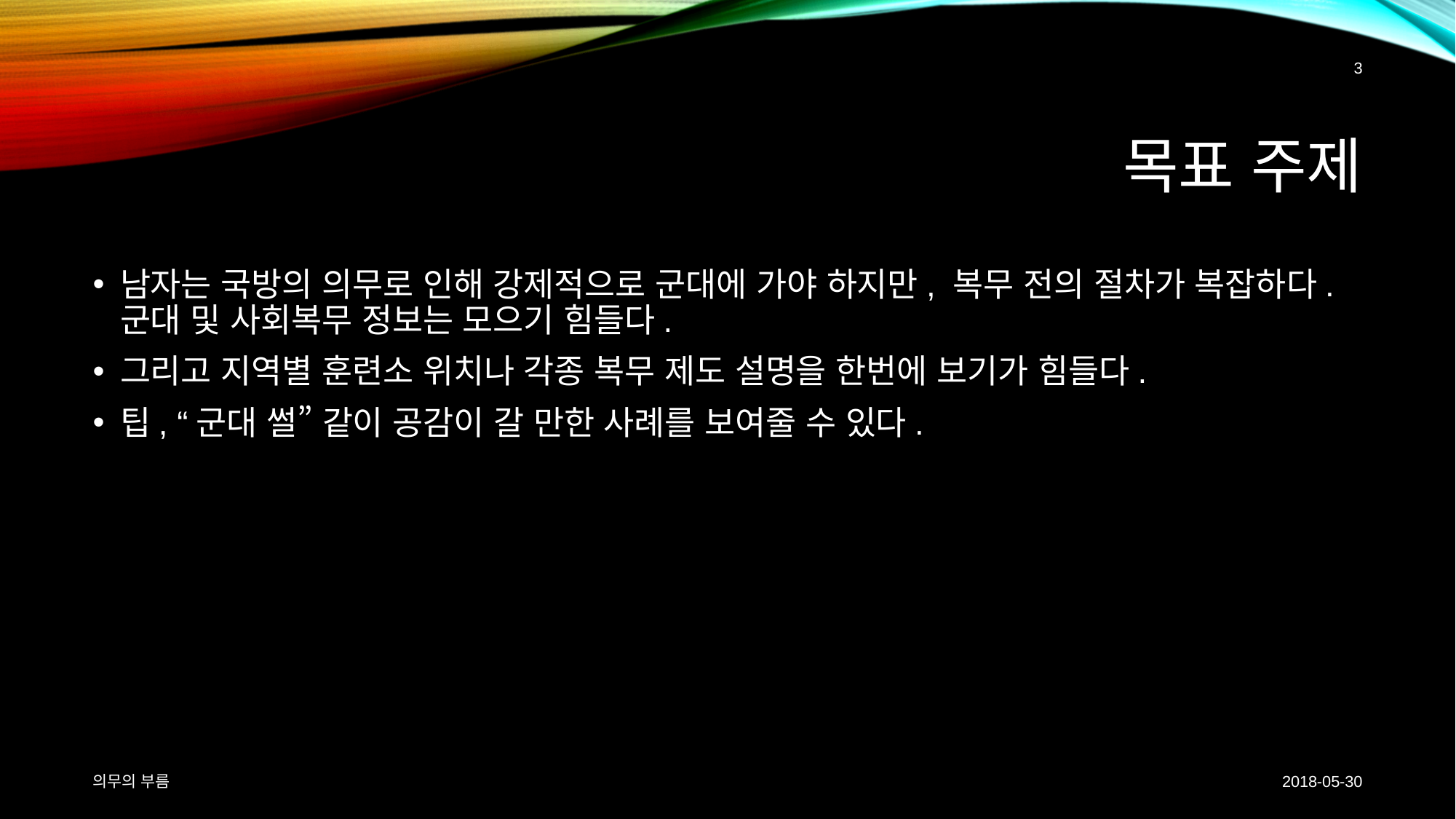

3
# 목표 주제
남자는 국방의 의무로 인해 강제적으로 군대에 가야 하지만, 복무 전의 절차가 복잡하다. 군대 및 사회복무 정보는 모으기 힘들다.
그리고 지역별 훈련소 위치나 각종 복무 제도 설명을 한번에 보기가 힘들다.
팁, “군대 썰” 같이 공감이 갈 만한 사례를 보여줄 수 있다.

의무의 부름
2018-05-30